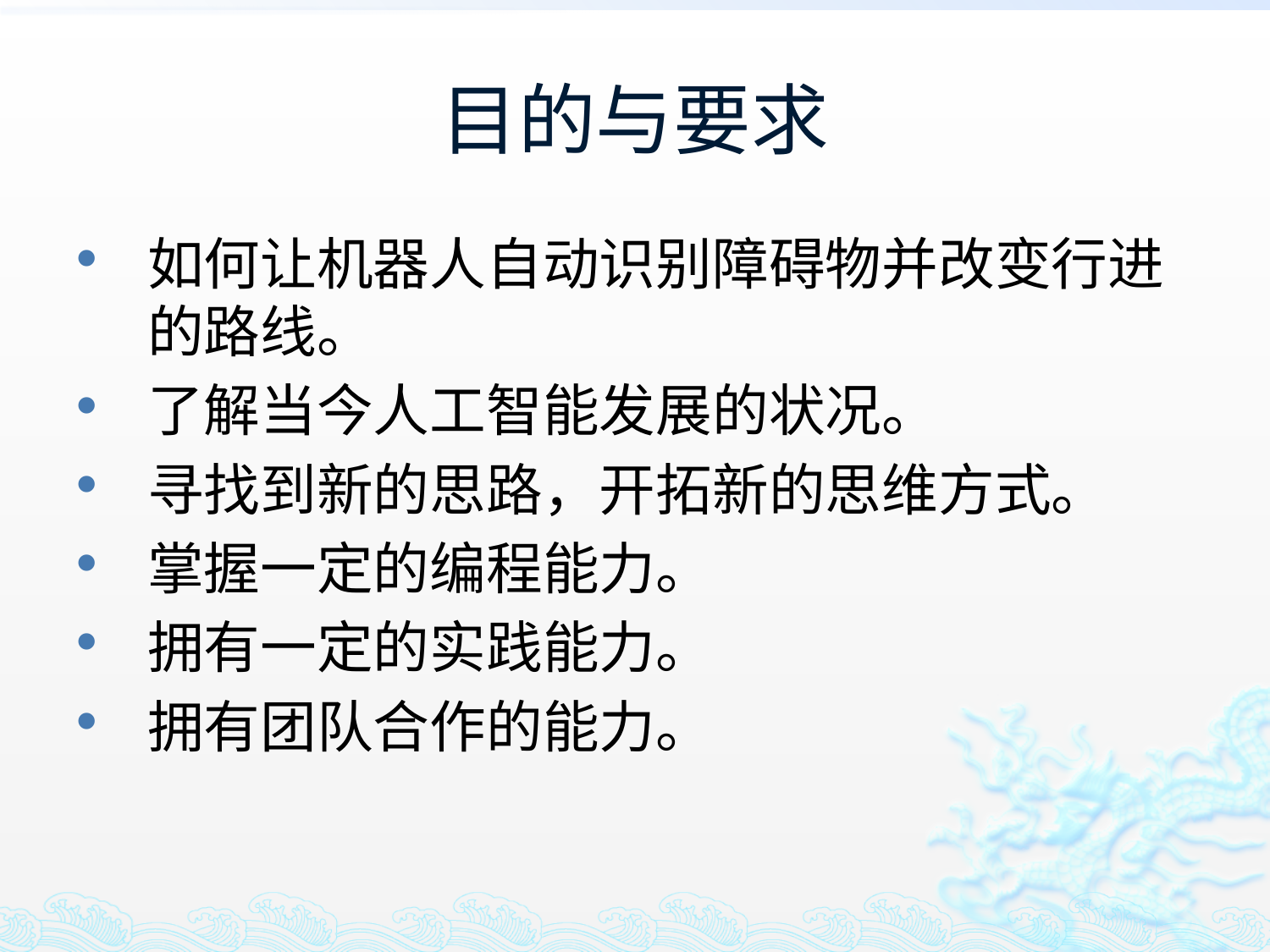

# 目的与要求
如何让机器人自动识别障碍物并改变行进的路线。
了解当今人工智能发展的状况。
寻找到新的思路，开拓新的思维方式。
掌握一定的编程能力。
拥有一定的实践能力。
拥有团队合作的能力。